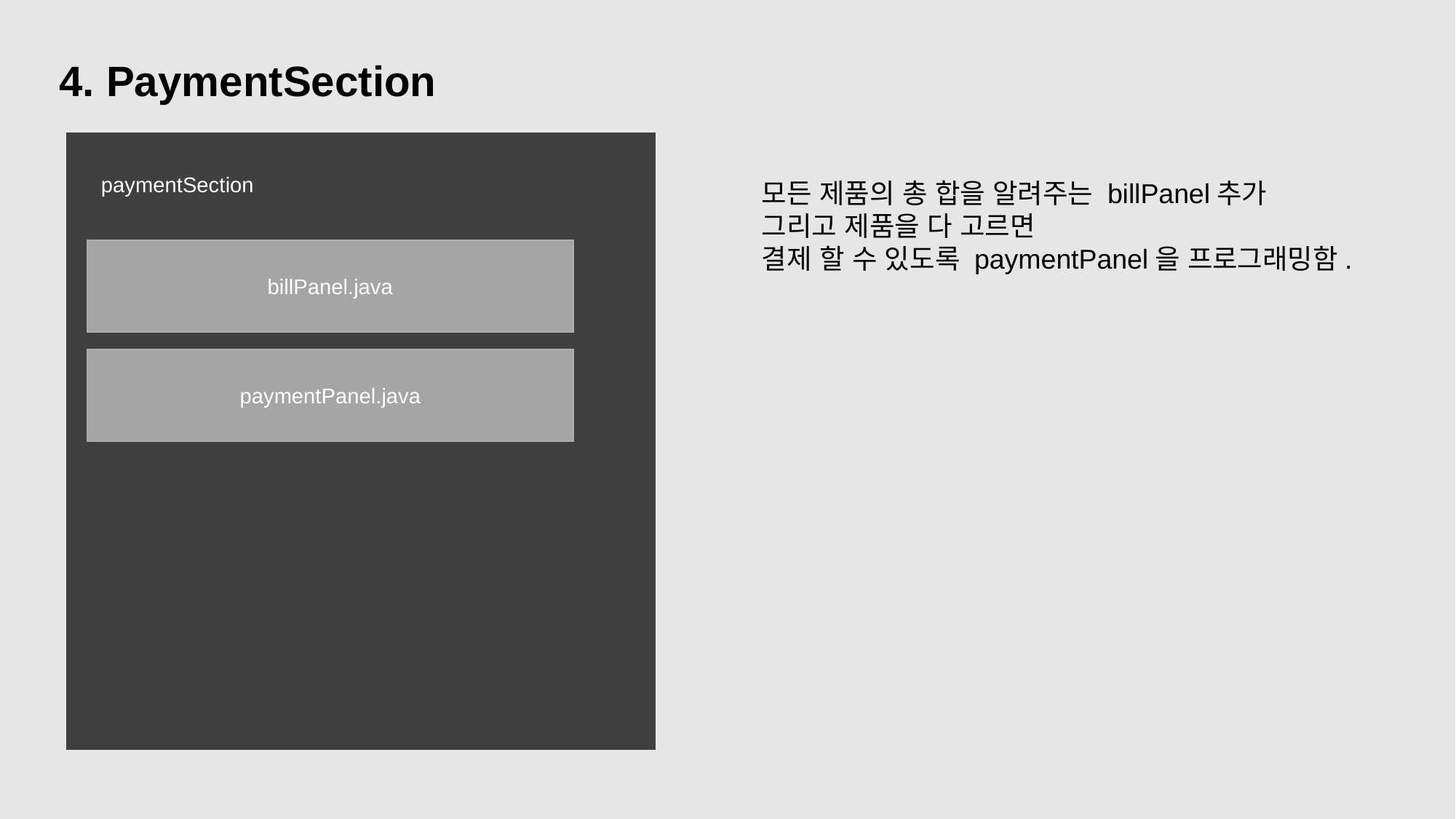

4. PaymentSection

paymentSection
paymentPanel.java
billPanel.java
모든 제품의 총 합을 알려주는 billPanel추가
그리고 제품을 다 고르면
결제 할 수 있도록 paymentPanel을 프로그래밍함.